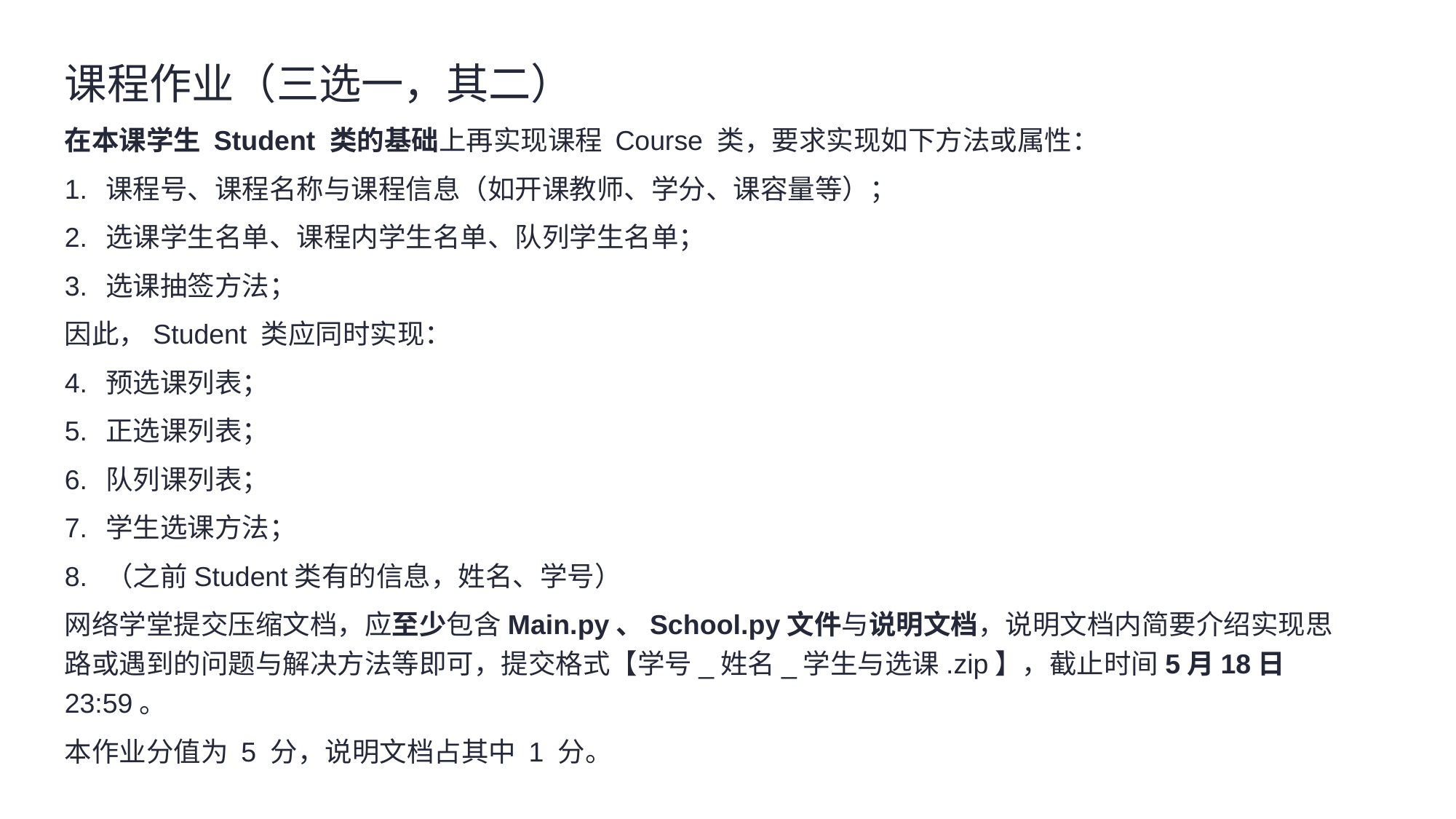

课程作业（三选一，其二）
在本课学生 Student 类的基础上再实现课程 Course 类，要求实现如下方法或属性：
课程号、课程名称与课程信息（如开课教师、学分、课容量等）；
选课学生名单、课程内学生名单、队列学生名单；
选课抽签方法；
因此，Student 类应同时实现：
预选课列表；
正选课列表；
队列课列表；
学生选课方法；
（之前Student类有的信息，姓名、学号）
网络学堂提交压缩文档，应至少包含Main.py、School.py文件与说明文档，说明文档内简要介绍实现思路或遇到的问题与解决方法等即可，提交格式【学号_姓名_学生与选课.zip】，截止时间5月18日23:59。
本作业分值为 5 分，说明文档占其中 1 分。